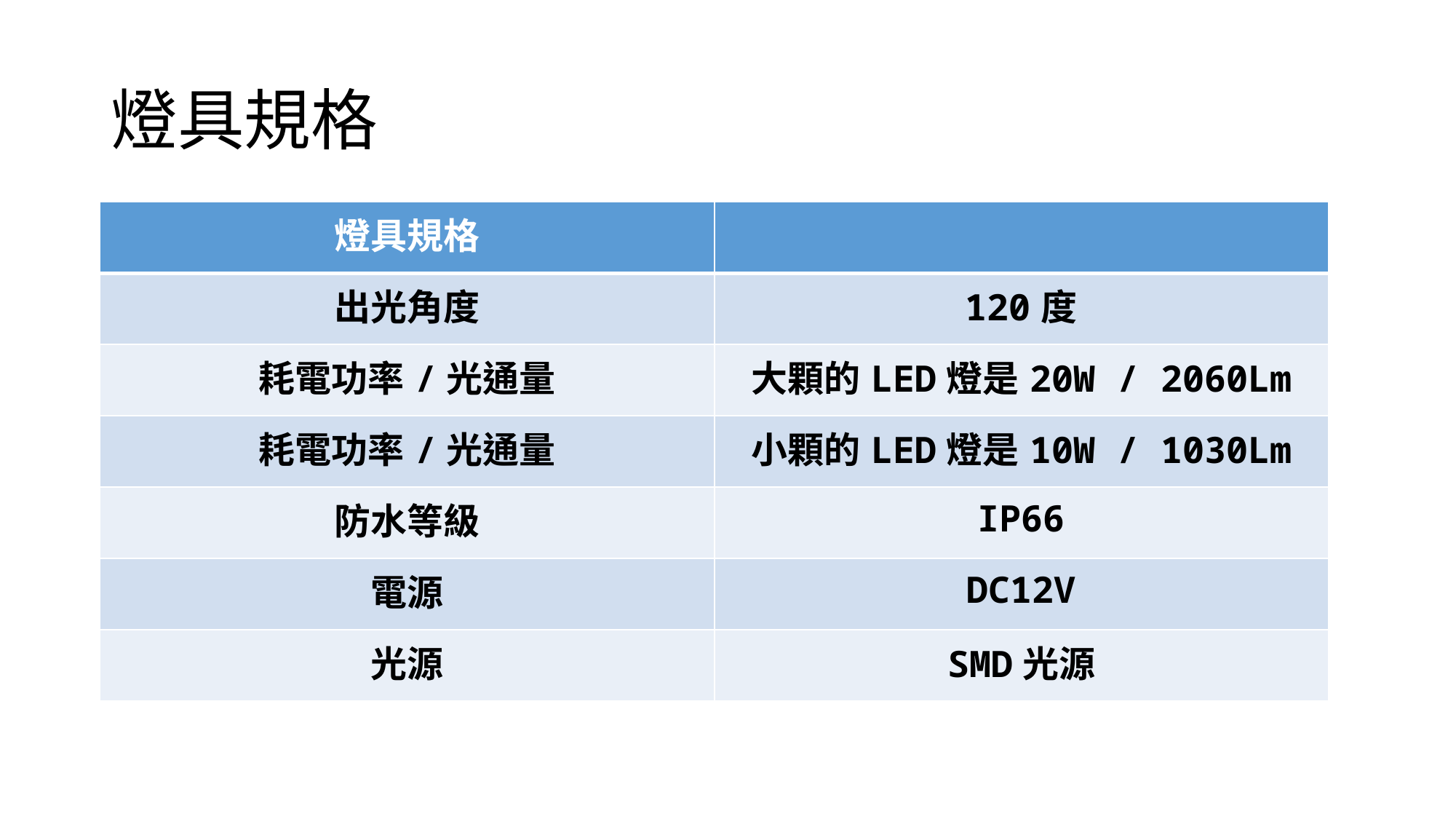

# 燈具規格
| 燈具規格 |  |
| --- | --- |
| 出光角度 | 120度 |
| 耗電功率/光通量 | 大顆的LED燈是20W / 2060Lm |
| 耗電功率/光通量 | 小顆的LED燈是10W / 1030Lm |
| 防水等級 | IP66 |
| 電源 | DC12V |
| 光源 | SMD光源 |